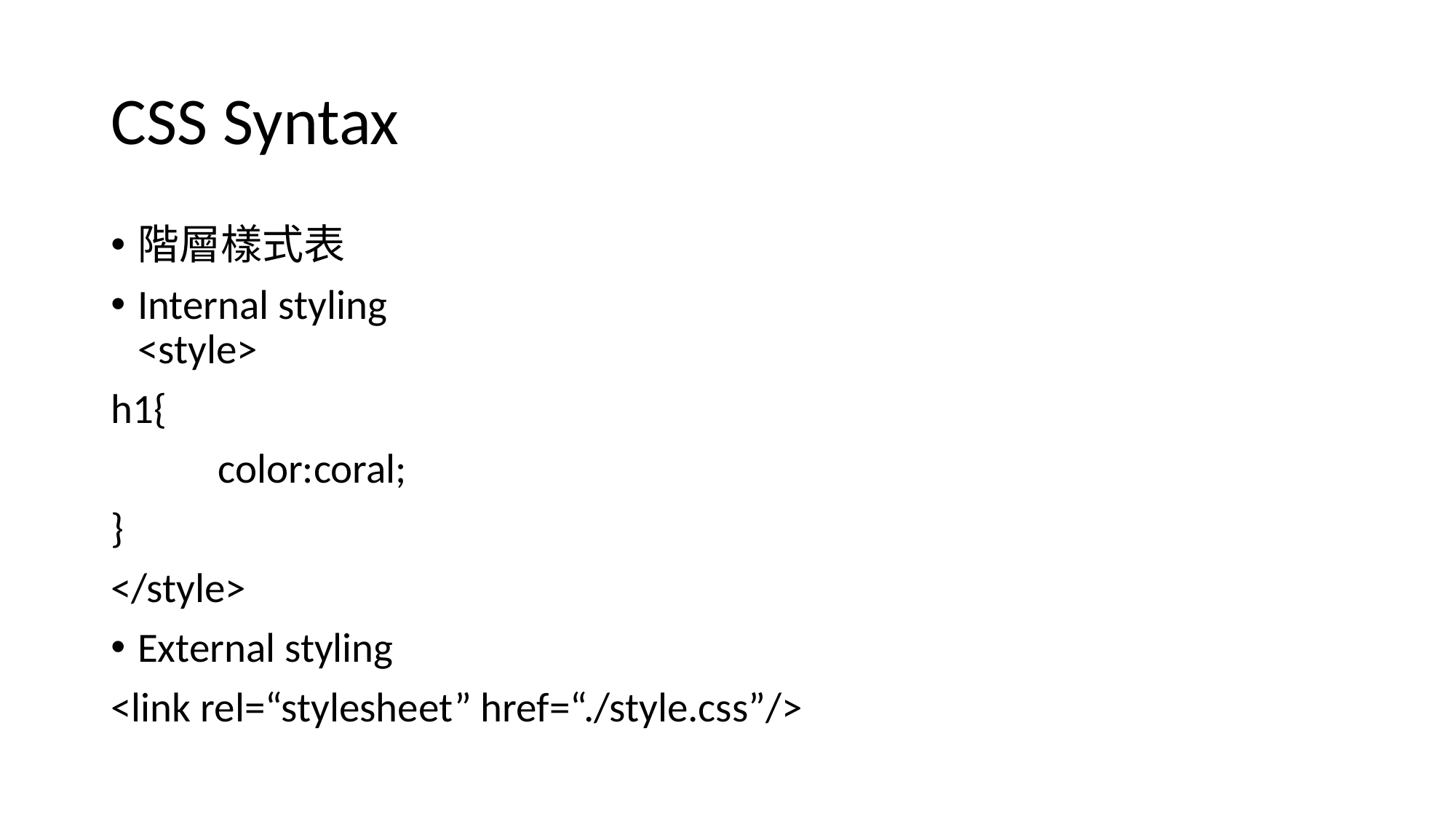

# CSS Syntax
階層樣式表
Internal styling
<style>
h1{
	color:coral;
}
</style>
External styling
<link rel=“stylesheet” href=“./style.css”/>